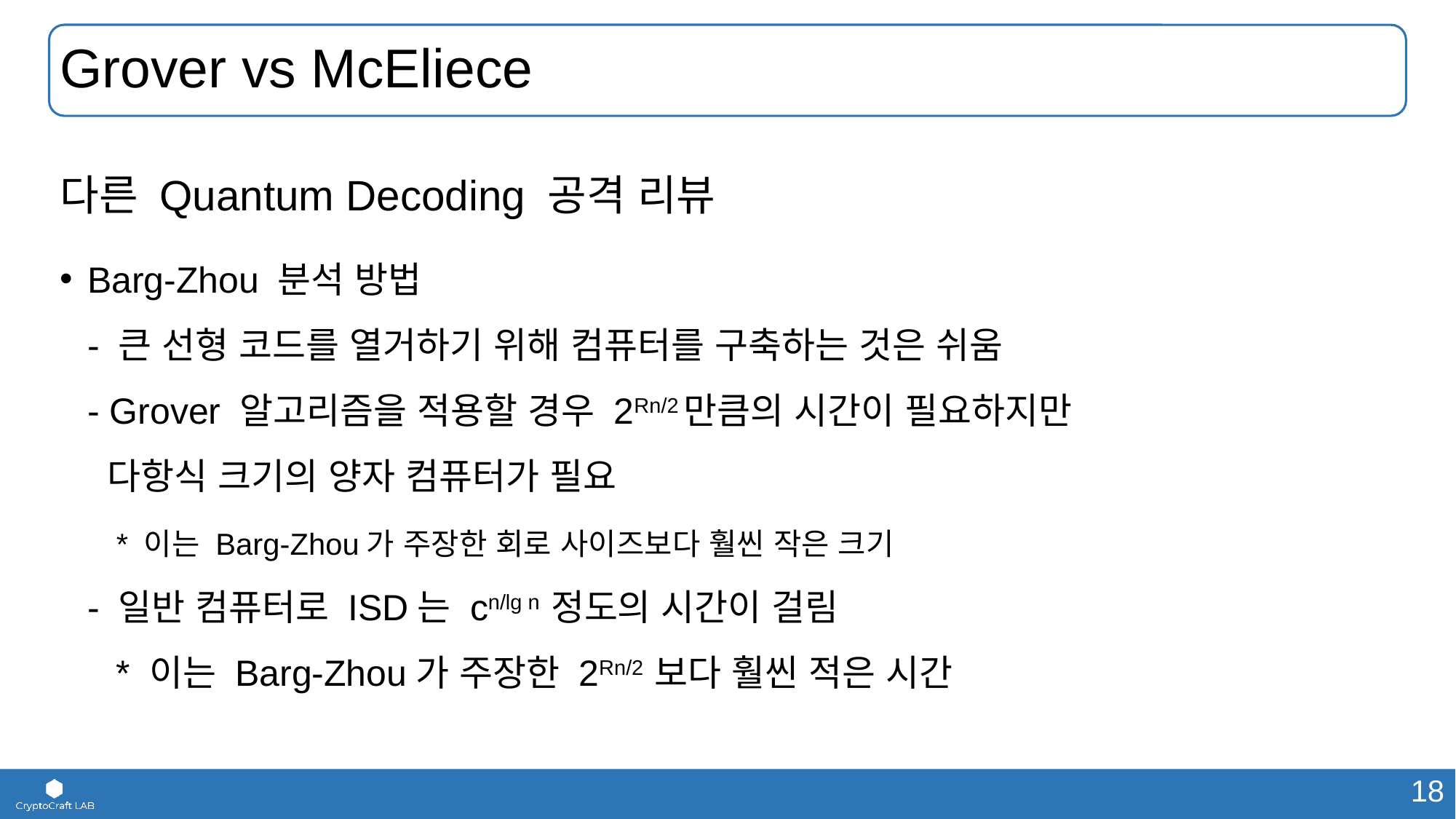

# Grover vs McEliece
다른 Quantum Decoding 공격 리뷰
Barg-Zhou 분석 방법
- 큰 선형 코드를 열거하기 위해 컴퓨터를 구축하는 것은 쉬움
- Grover 알고리즘을 적용할 경우 2Rn/2만큼의 시간이 필요하지만
  다항식 크기의 양자 컴퓨터가 필요
  * 이는 Barg-Zhou가 주장한 회로 사이즈보다 훨씬 작은 크기
- 일반 컴퓨터로 ISD는 cn/lg n 정도의 시간이 걸림
  * 이는 Barg-Zhou가 주장한 2Rn/2 보다 훨씬 적은 시간